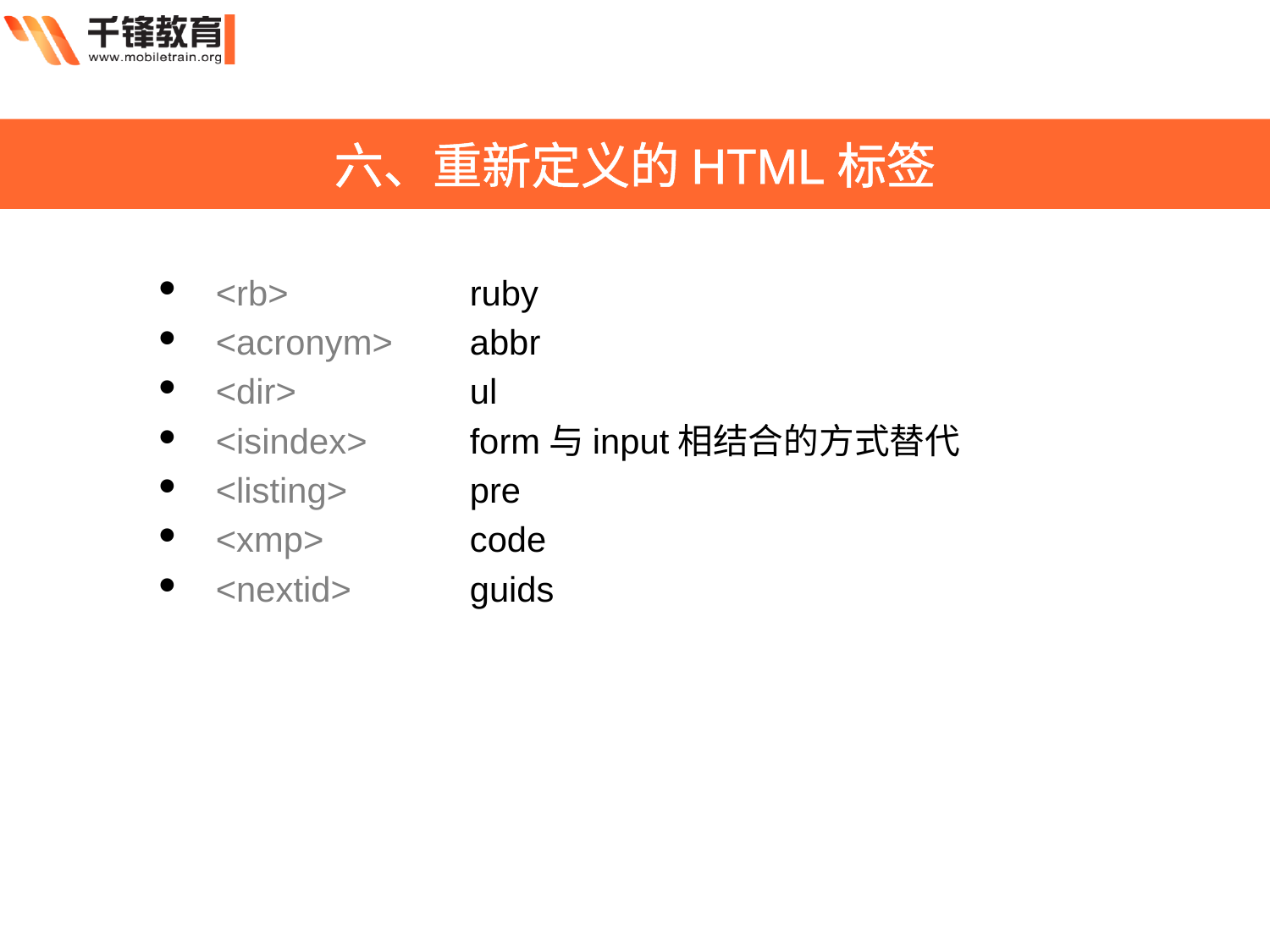

六、重新定义的HTML标签
<rb>		ruby
<acronym>	abbr
<dir>		ul
<isindex>	form与input相结合的方式替代
<listing>	pre
<xmp>		code
<nextid>	guids